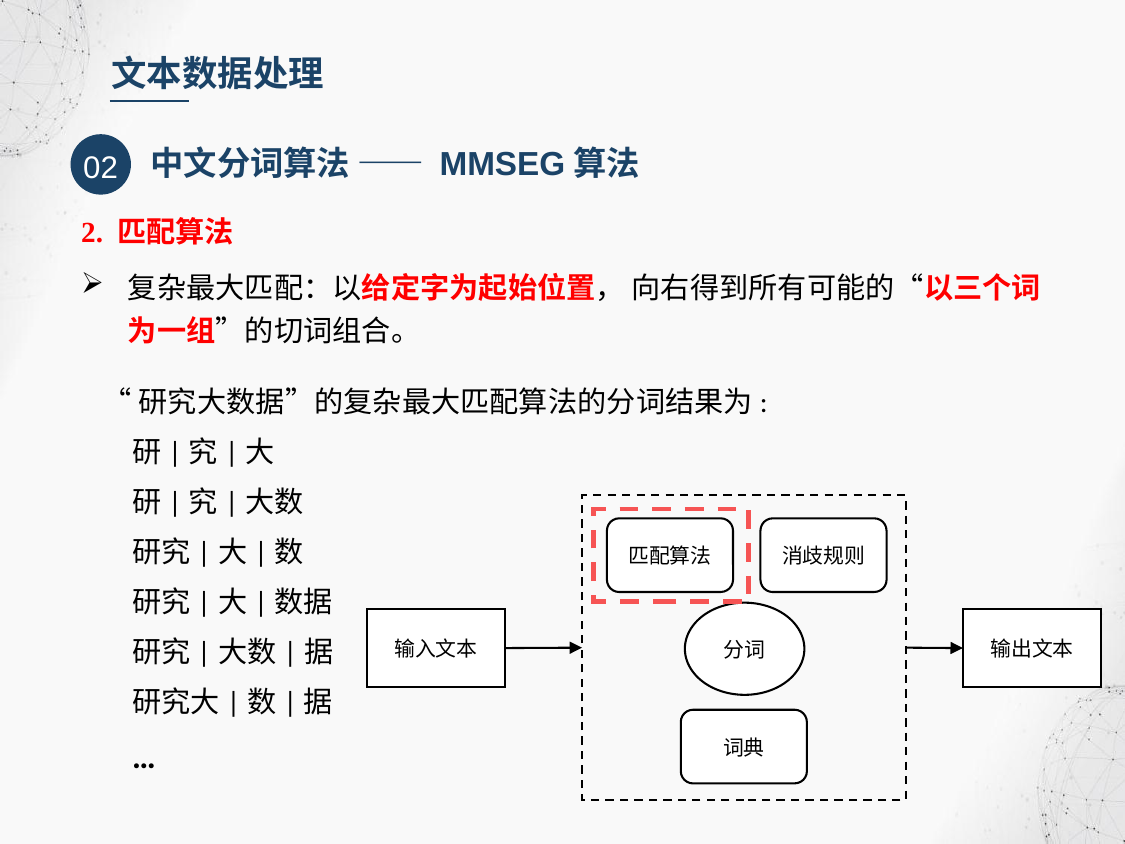

文本数据处理

02
中文分词算法 —— MMSEG算法
2. 匹配算法
复杂最大匹配：以给定字为起始位置， 向右得到所有可能的“以三个词为一组”的切词组合。

“研究大数据”的复杂最大匹配算法的分词结果为:
研|究|大
研|究|大数
研究|大|数
研究|大|数据
研究|大数|据
研究大|数|据
…

消歧规则
匹配算法
分词

输入文本

输出文本
词典